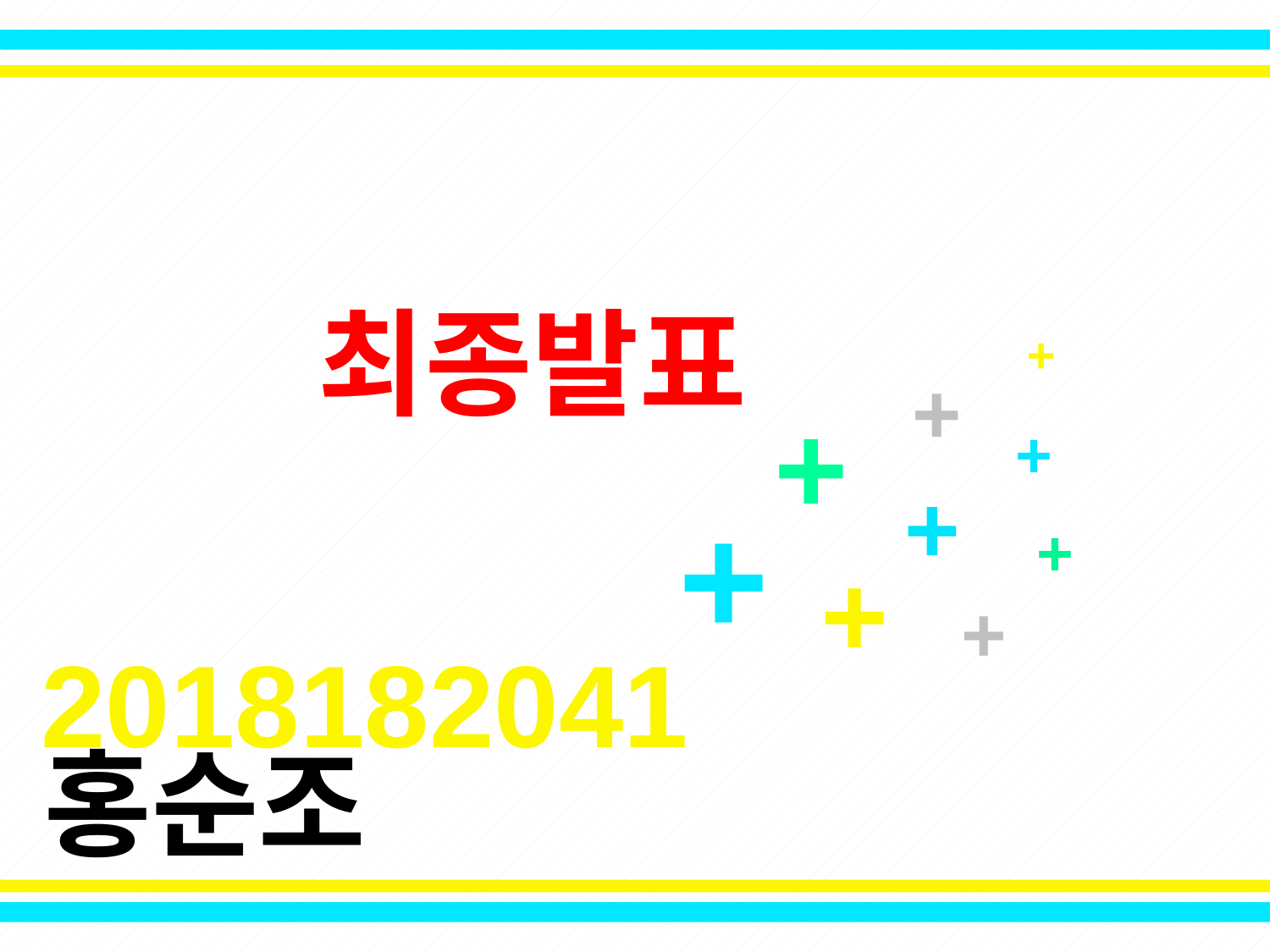

최종발표
+
+
+
+
+
+
+
+
+
2018182041
홍순조